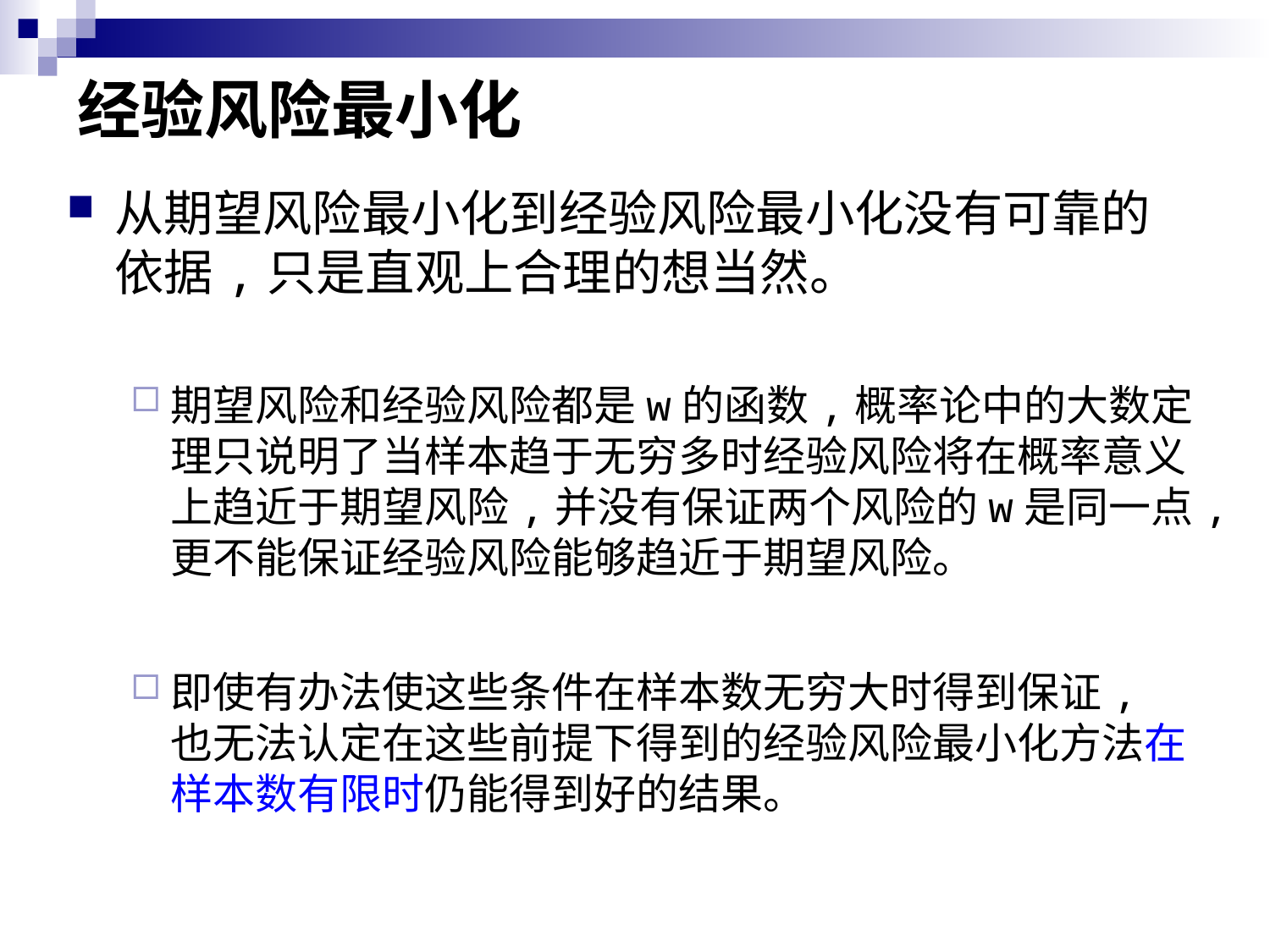

# 经验风险最小化
从期望风险最小化到经验风险最小化没有可靠的依据,只是直观上合理的想当然。

期望风险和经验风险都是w的函数,概率论中的大数定理只说明了当样本趋于无穷多时经验风险将在概率意义上趋近于期望风险,并没有保证两个风险的w是同一点,更不能保证经验风险能够趋近于期望风险。

即使有办法使这些条件在样本数无穷大时得到保证, 也无法认定在这些前提下得到的经验风险最小化方法在样本数有限时仍能得到好的结果。